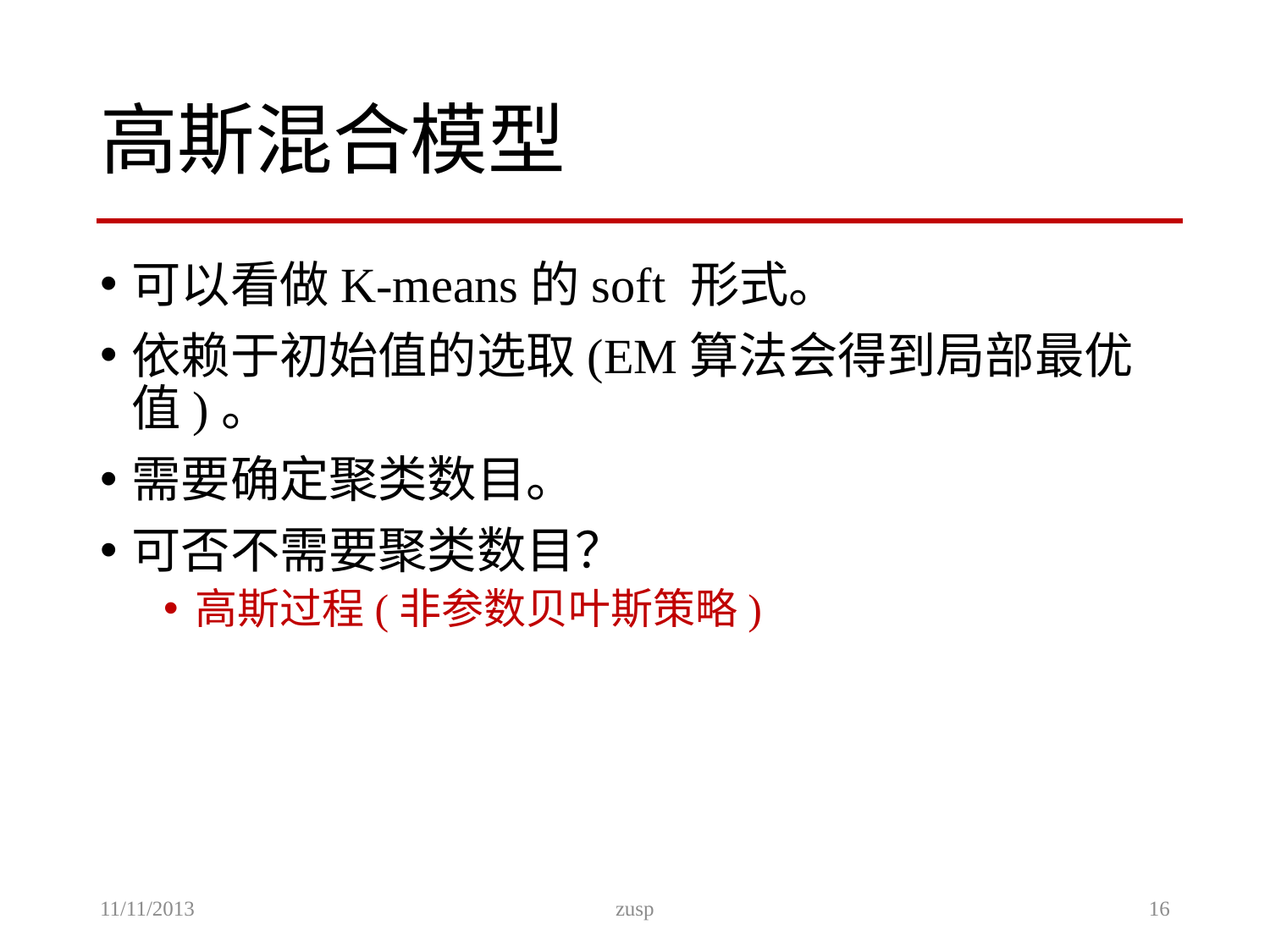

# 高斯混合模型
可以看做K-means的soft 形式。
依赖于初始值的选取(EM算法会得到局部最优值)。
需要确定聚类数目。
可否不需要聚类数目？
高斯过程(非参数贝叶斯策略)
11/11/2013
zusp
16